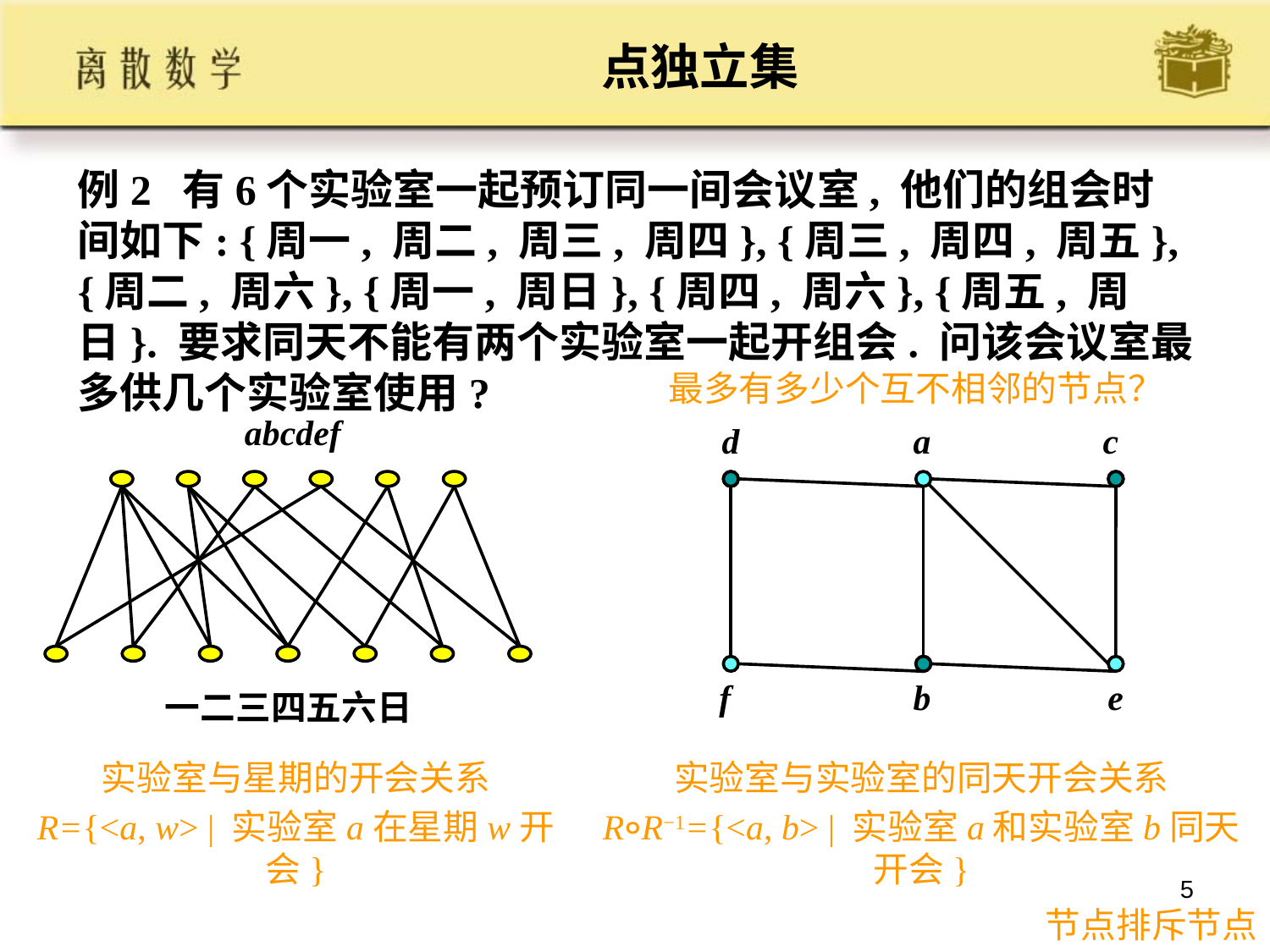

# 点独立集
例2  有6个实验室一起预订同一间会议室, 他们的组会时间如下: {周一, 周二, 周三, 周四}, {周三, 周四, 周五}, {周二, 周六}, {周一, 周日}, {周四, 周六}, {周五, 周日}. 要求同天不能有两个实验室一起开组会. 问该会议室最多供几个实验室使用?
最多有多少个互不相邻的节点？
abcdef
c
d
a
f
e
b

一二三四五六日
实验室与星期的开会关系
R={<a, w> | 实验室a在星期w开会}
实验室与实验室的同天开会关系
R৹R−1={<a, b> | 实验室a和实验室b同天开会}
5
节点排斥节点